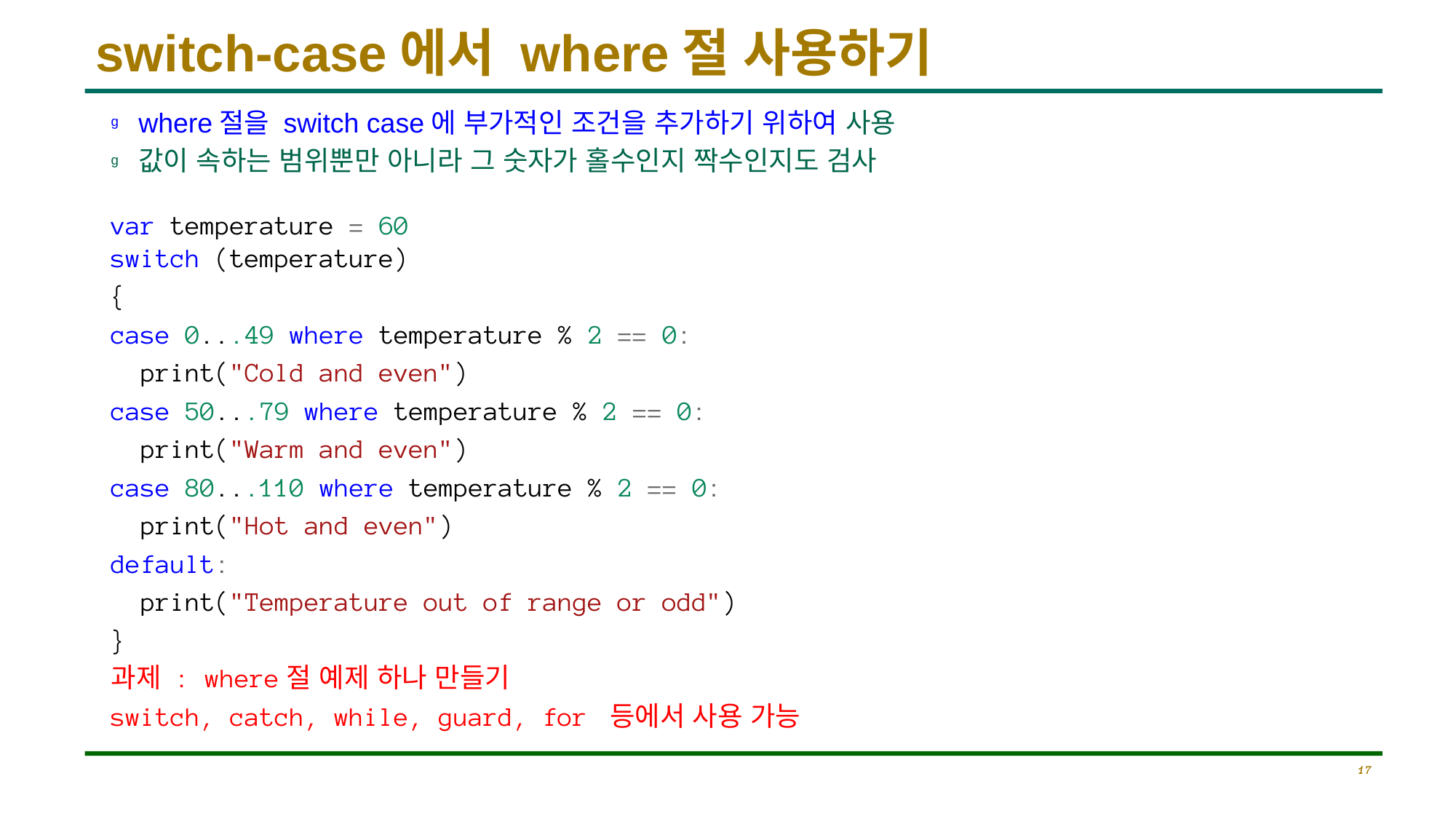

# switch-case에서 where절 사용하기
where절을 switch case에 부가적인 조건을 추가하기 위하여 사용
값이 속하는 범위뿐만 아니라 그 숫자가 홀수인지 짝수인지도 검사

var temperature = 60
switch (temperature)
{
case 0...49 where temperature % 2 == 0:
  print("Cold and even")
case 50...79 where temperature % 2 == 0:
  print("Warm and even")
case 80...110 where temperature % 2 == 0:
  print("Hot and even")
default:
  print("Temperature out of range or odd")
}
과제 : where절 예제 하나 만들기
switch, catch, while, guard, for 등에서 사용 가능